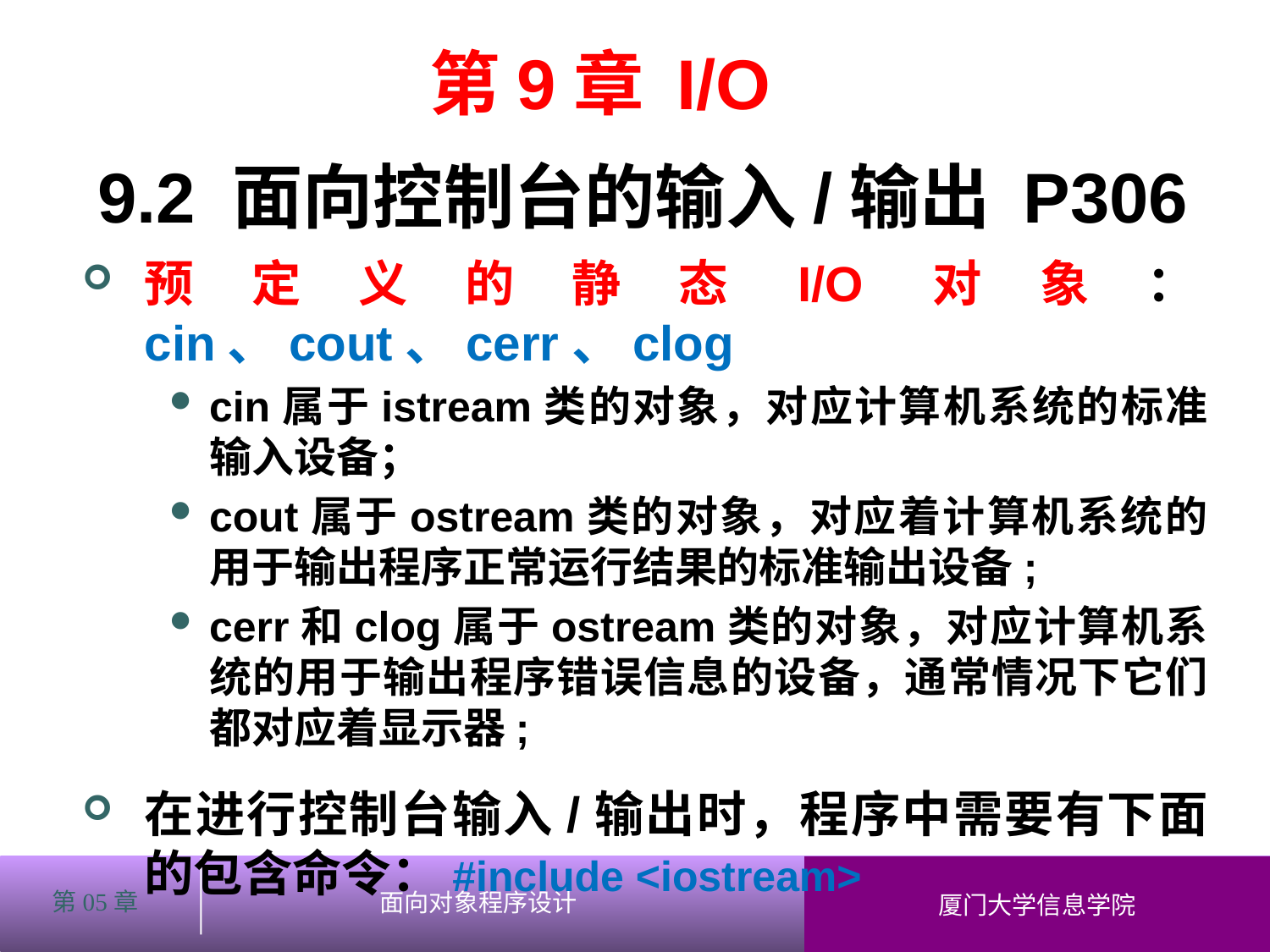

第9章 I/O
# 9.2 面向控制台的输入/输出 P306
预定义的静态I/O对象：cin、cout、cerr、clog
cin属于istream类的对象，对应计算机系统的标准输入设备；
cout属于ostream类的对象，对应着计算机系统的用于输出程序正常运行结果的标准输出设备;
cerr和clog属于ostream类的对象，对应计算机系统的用于输出程序错误信息的设备，通常情况下它们都对应着显示器;
在进行控制台输入/输出时，程序中需要有下面的包含命令：#include <iostream>
40